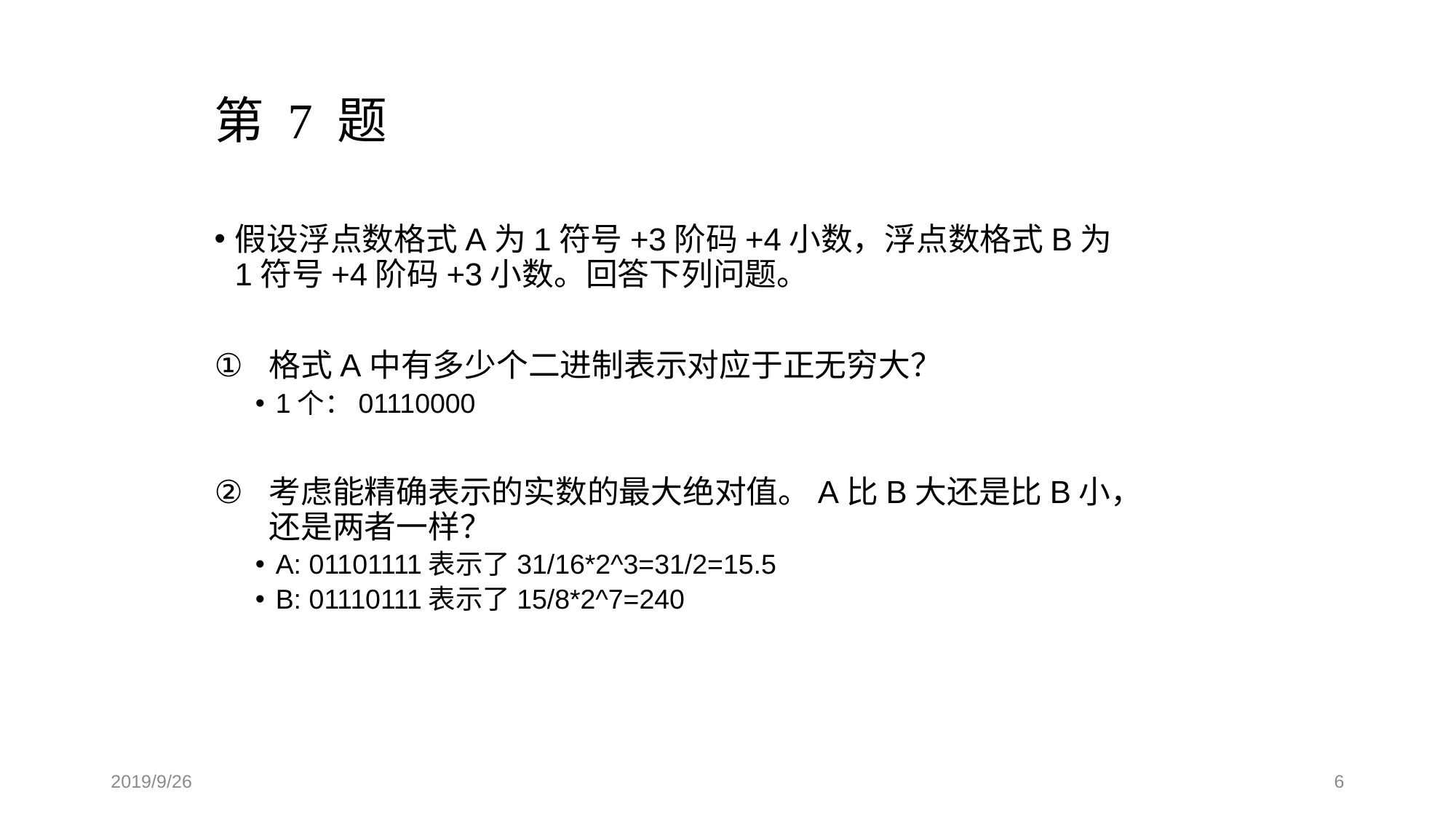

第 7 题
假设浮点数格式A为1符号+3阶码+4小数，浮点数格式B为1符号+4阶码+3小数。回答下列问题。

格式A中有多少个二进制表示对应于正无穷大？
1个：01110000

考虑能精确表示的实数的最大绝对值。A比B大还是比B小，还是两者一样？
A: 01101111表示了31/16*2^3=31/2=15.5
B: 01110111表示了15/8*2^7=240
2019/9/26
6